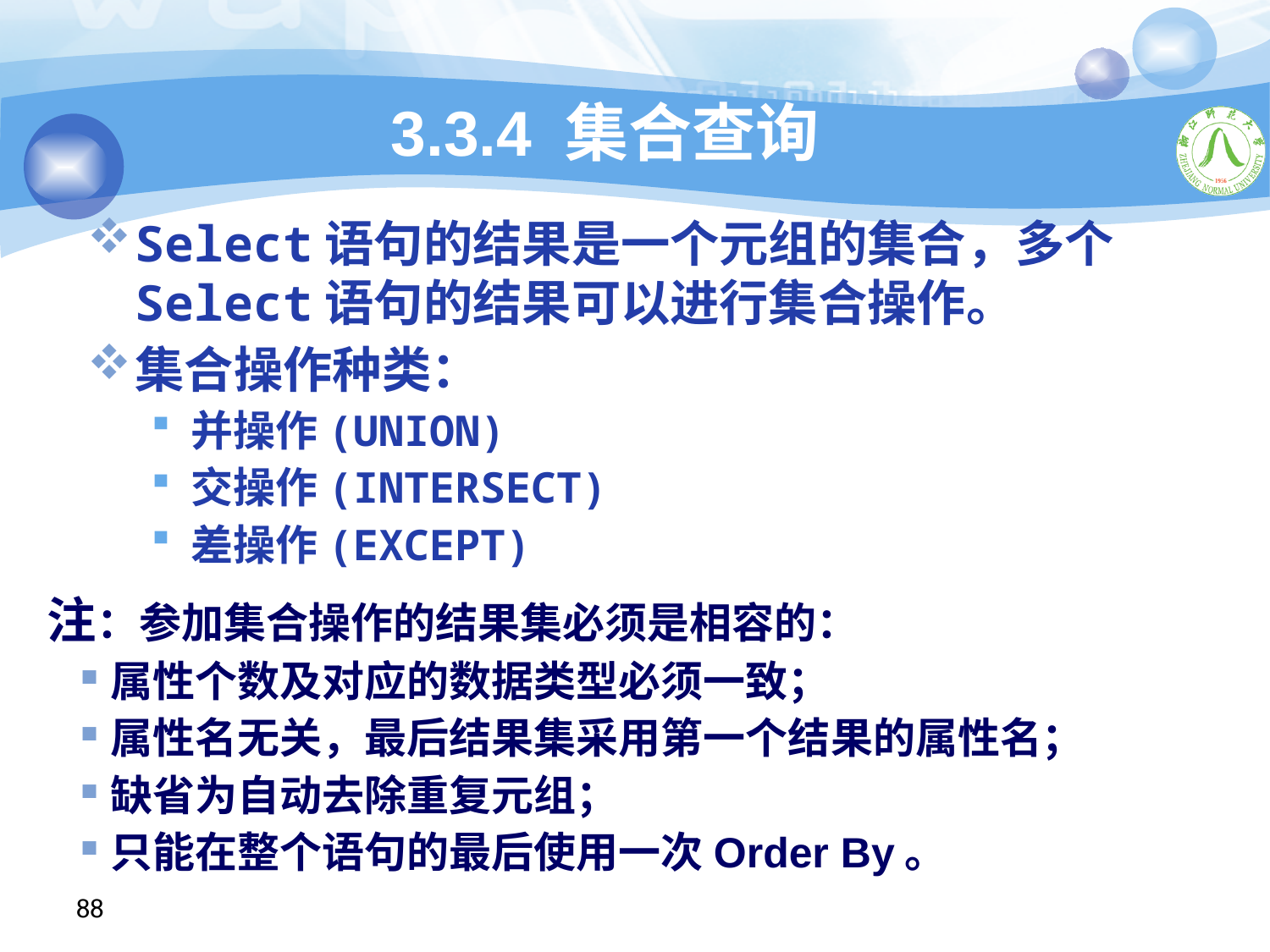

# 3.3.4 集合查询
Select语句的结果是一个元组的集合，多个Select语句的结果可以进行集合操作。
集合操作种类：
并操作(UNION)
交操作(INTERSECT)
差操作(EXCEPT)
注：参加集合操作的结果集必须是相容的：
属性个数及对应的数据类型必须一致；
属性名无关，最后结果集采用第一个结果的属性名；
缺省为自动去除重复元组；
只能在整个语句的最后使用一次Order By。
88